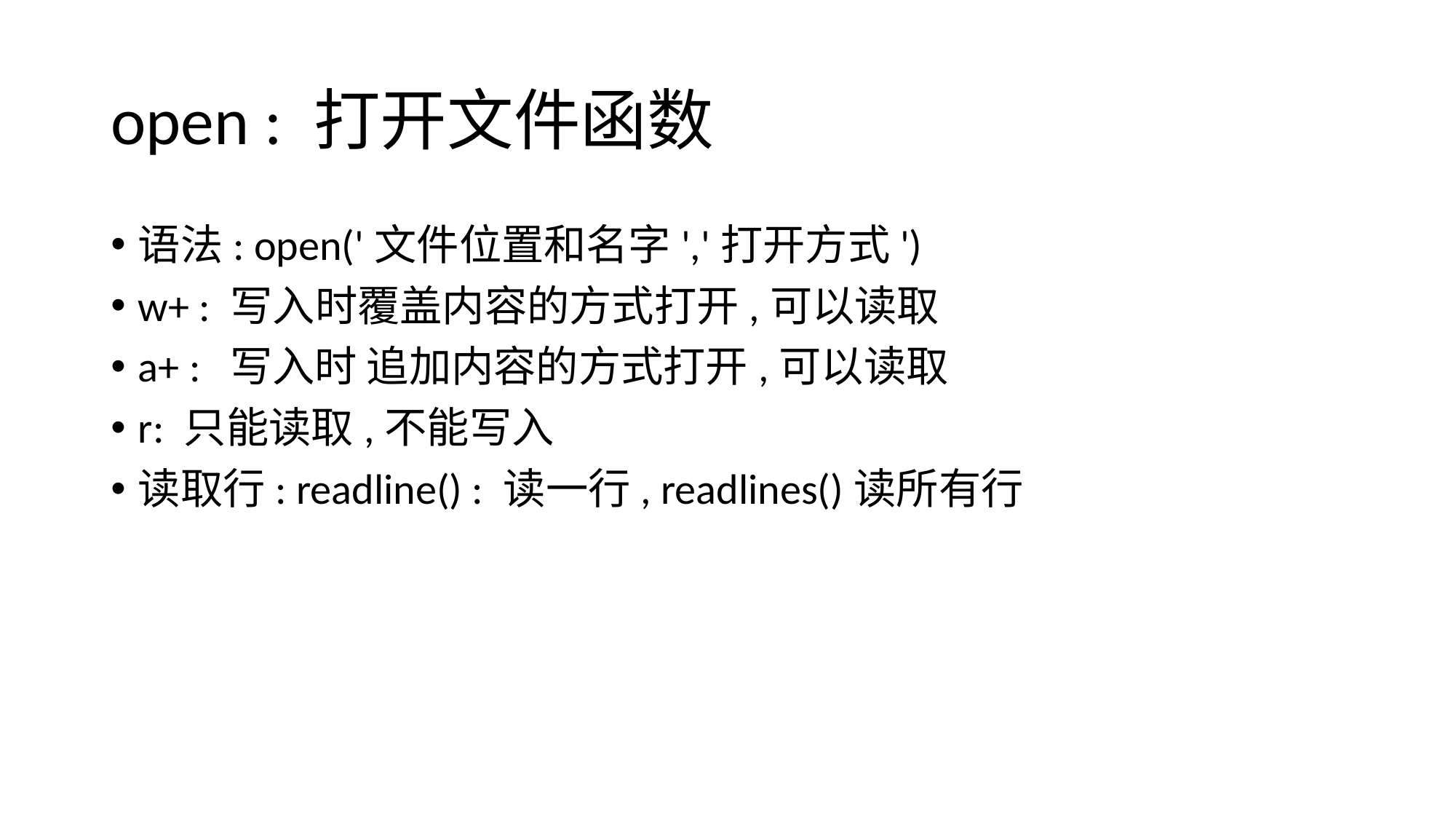

# open : 打开文件函数
语法: open('文件位置和名字','打开方式')
w+ : 写入时覆盖内容的方式打开,可以读取
a+ :  写入时 追加内容的方式打开,可以读取
r: 只能读取,不能写入
读取行: readline() : 读一行, readlines()读所有行